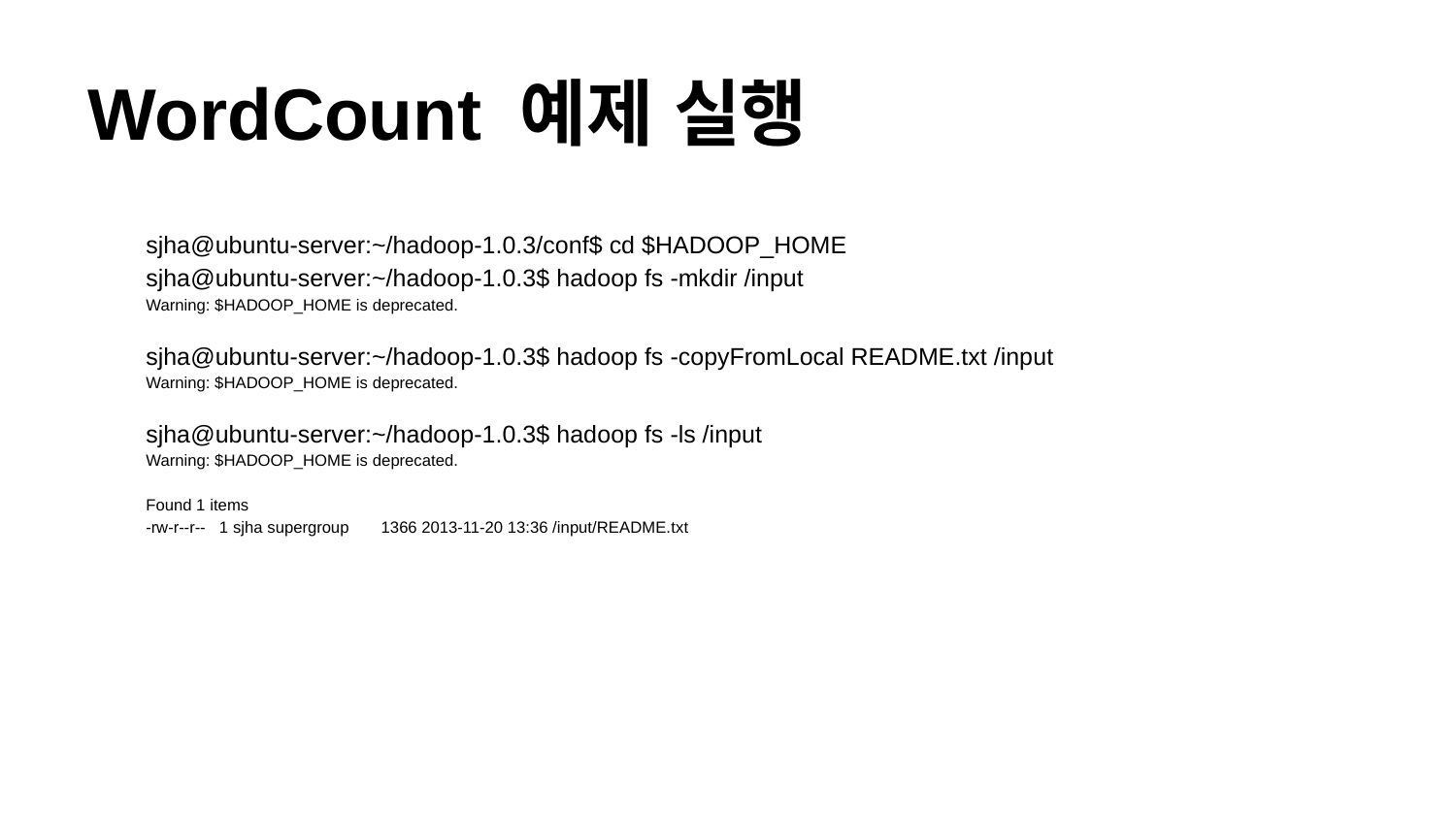

# WordCount 예제 실행

sjha@ubuntu-server:~/hadoop-1.0.3/conf$ cd $HADOOP_HOME
sjha@ubuntu-server:~/hadoop-1.0.3$ hadoop fs -mkdir /input
Warning: $HADOOP_HOME is deprecated.

sjha@ubuntu-server:~/hadoop-1.0.3$ hadoop fs -copyFromLocal README.txt /input
Warning: $HADOOP_HOME is deprecated.

sjha@ubuntu-server:~/hadoop-1.0.3$ hadoop fs -ls /input
Warning: $HADOOP_HOME is deprecated.

Found 1 items
-rw-r--r--   1 sjha supergroup       1366 2013-11-20 13:36 /input/README.txt